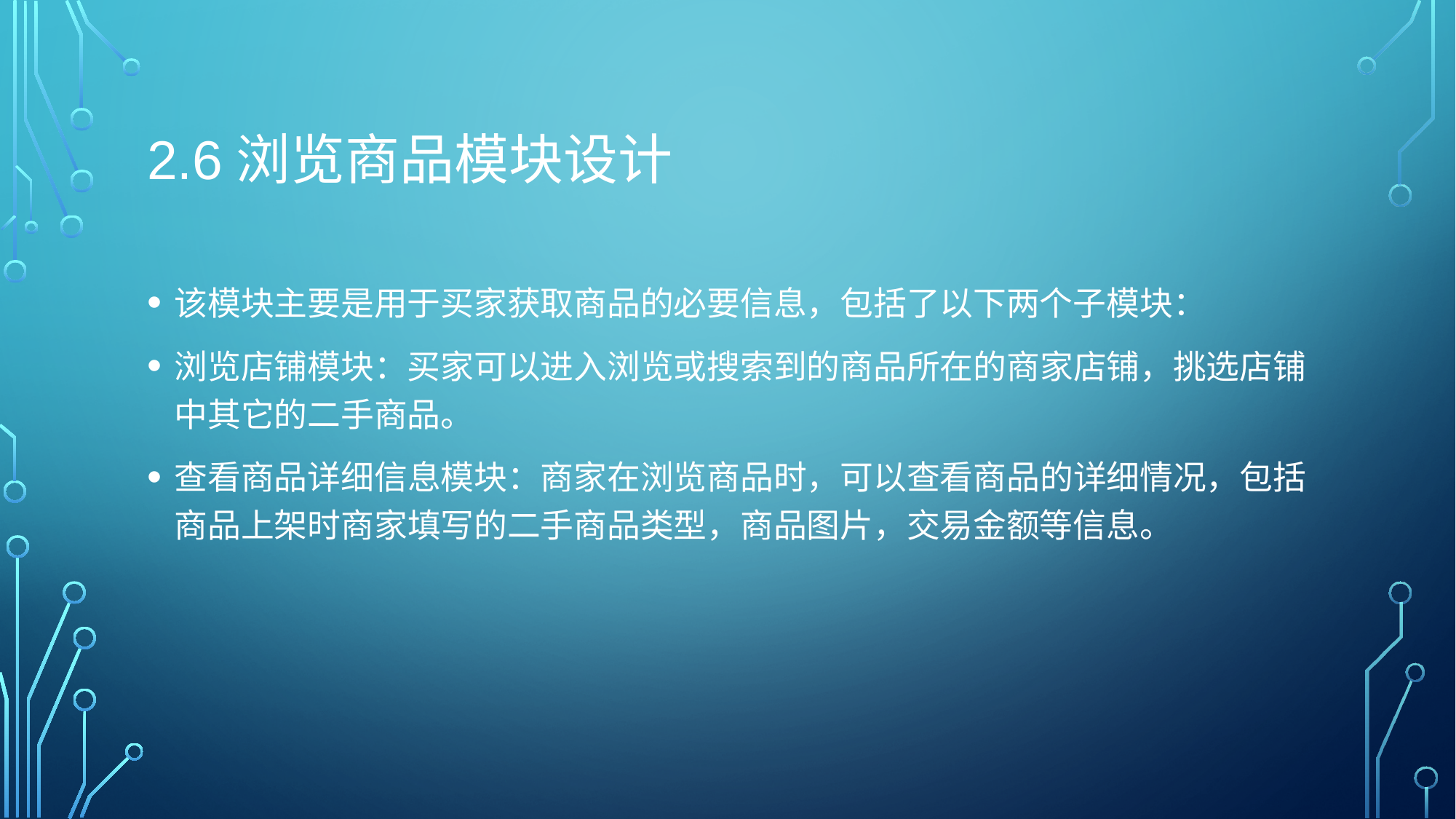

# 2.6浏览商品模块设计
该模块主要是用于买家获取商品的必要信息，包括了以下两个子模块：
浏览店铺模块：买家可以进入浏览或搜索到的商品所在的商家店铺，挑选店铺中其它的二手商品。
查看商品详细信息模块：商家在浏览商品时，可以查看商品的详细情况，包括商品上架时商家填写的二手商品类型，商品图片，交易金额等信息。